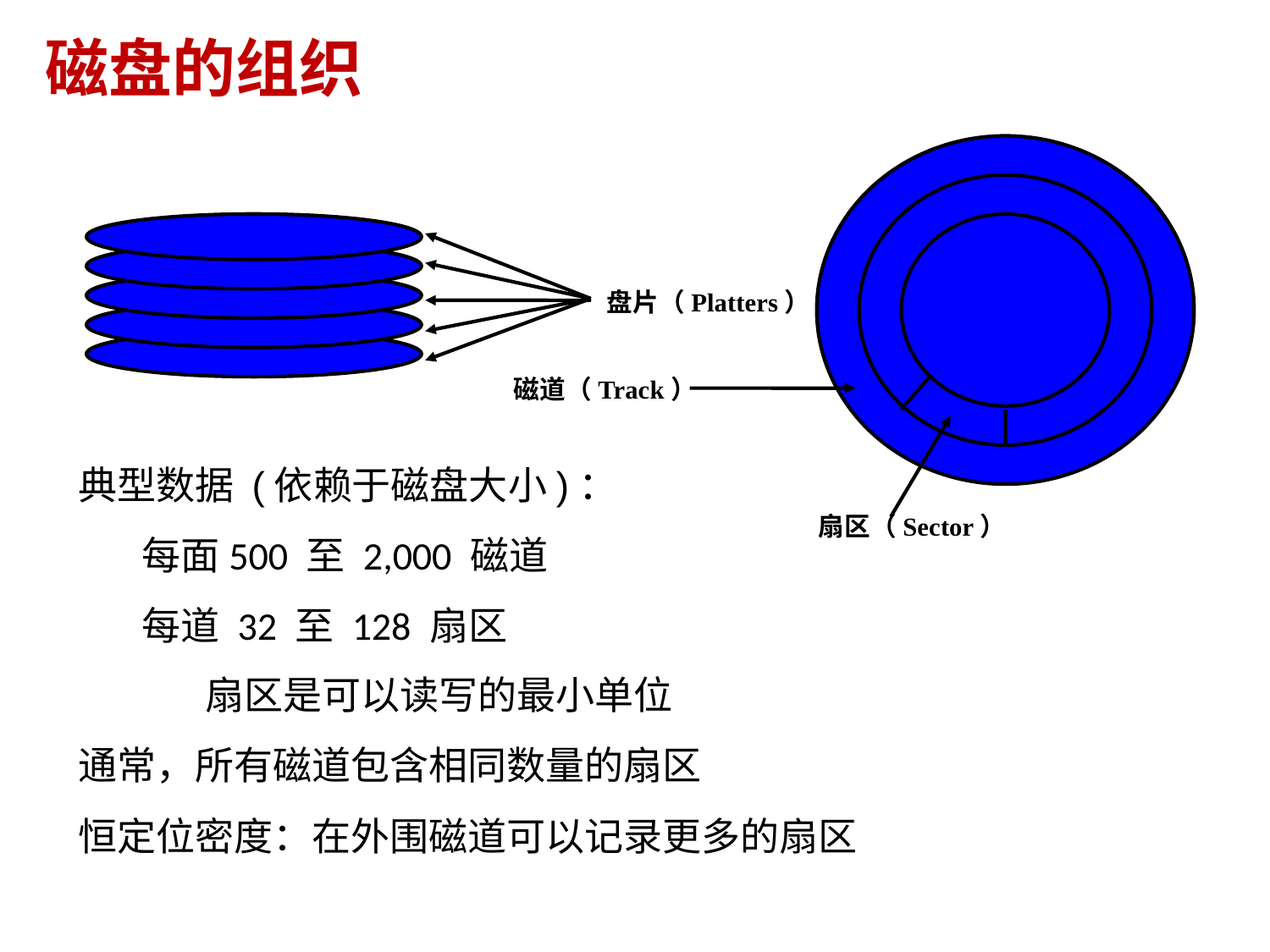

# 磁盘的组织

盘片（Platters）

磁道（Track）

典型数据 (依赖于磁盘大小)：
每面500 至 2,000 磁道
每道 32 至 128 扇区
扇区是可以读写的最小单位
通常，所有磁道包含相同数量的扇区
恒定位密度：在外围磁道可以记录更多的扇区
扇区（Sector）